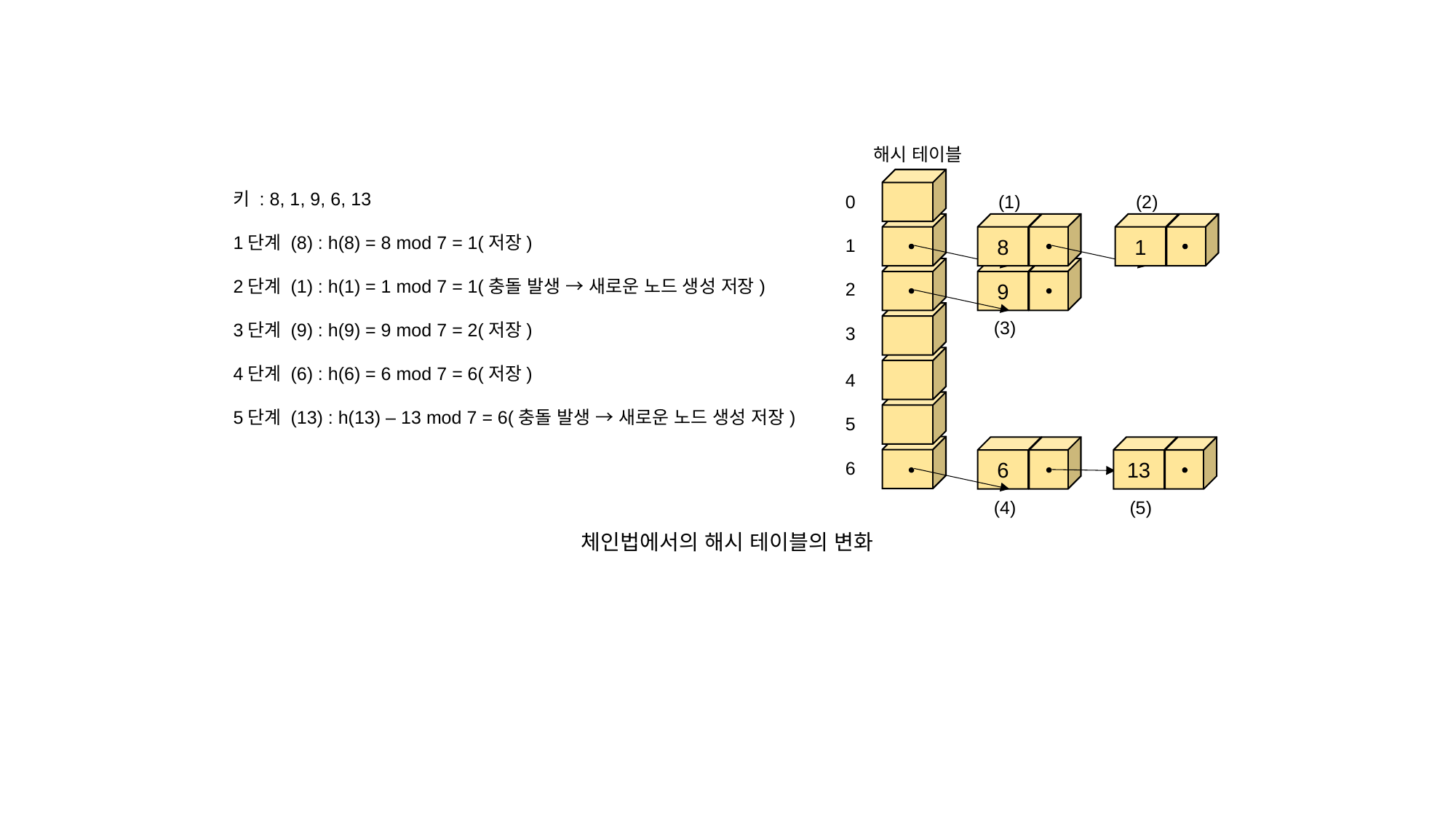

해시 테이블

키 : 8, 1, 9, 6, 13

1단계 (8) : h(8) = 8 mod 7 = 1(저장)

2단계 (1) : h(1) = 1 mod 7 = 1(충돌 발생 → 새로운 노드 생성 저장)

3단계 (9) : h(9) = 9 mod 7 = 2(저장)

4단계 (6) : h(6) = 6 mod 7 = 6(저장)

5단계 (13) : h(13) – 13 mod 7 = 6(충돌 발생 → 새로운 노드 생성 저장)
0
(1)
(2)

8

1

1

9

2

(3)
3

4

5

6

13

6

(4)
(5)
체인법에서의 해시 테이블의 변화